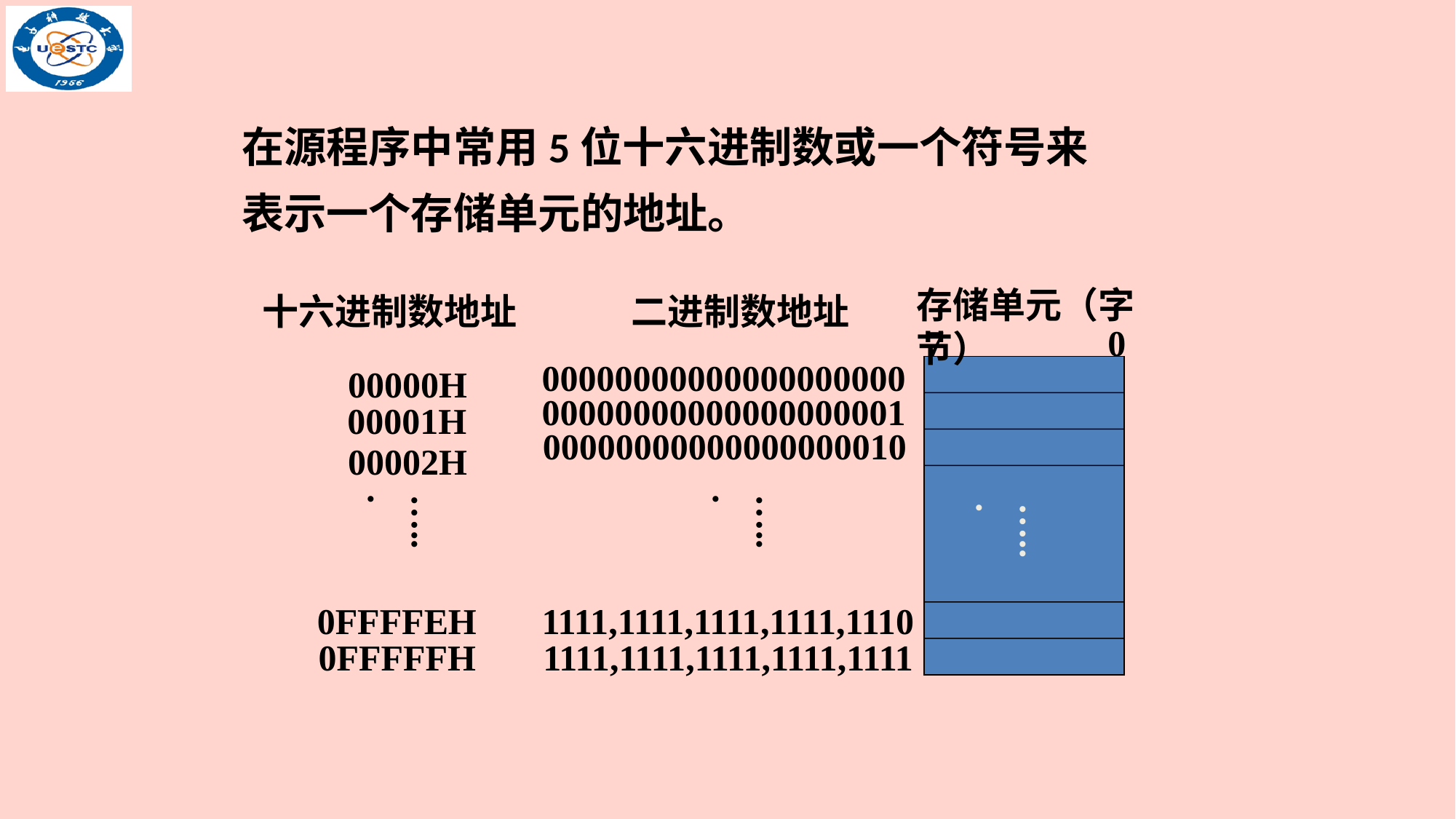

在源程序中常用5位十六进制数或一个符号来表示一个存储单元的地址。
二进制数地址
存储单元（字节）
7
0
00000000000000000000

00000000000000000001

00000000000000000010

…...
…...
1111,1111,1111,1111,1110

1111,1111,1111,1111,1111

十六进制数地址
00000H
00001H
00002H
…...
0FFFFEH
0FFFFFH